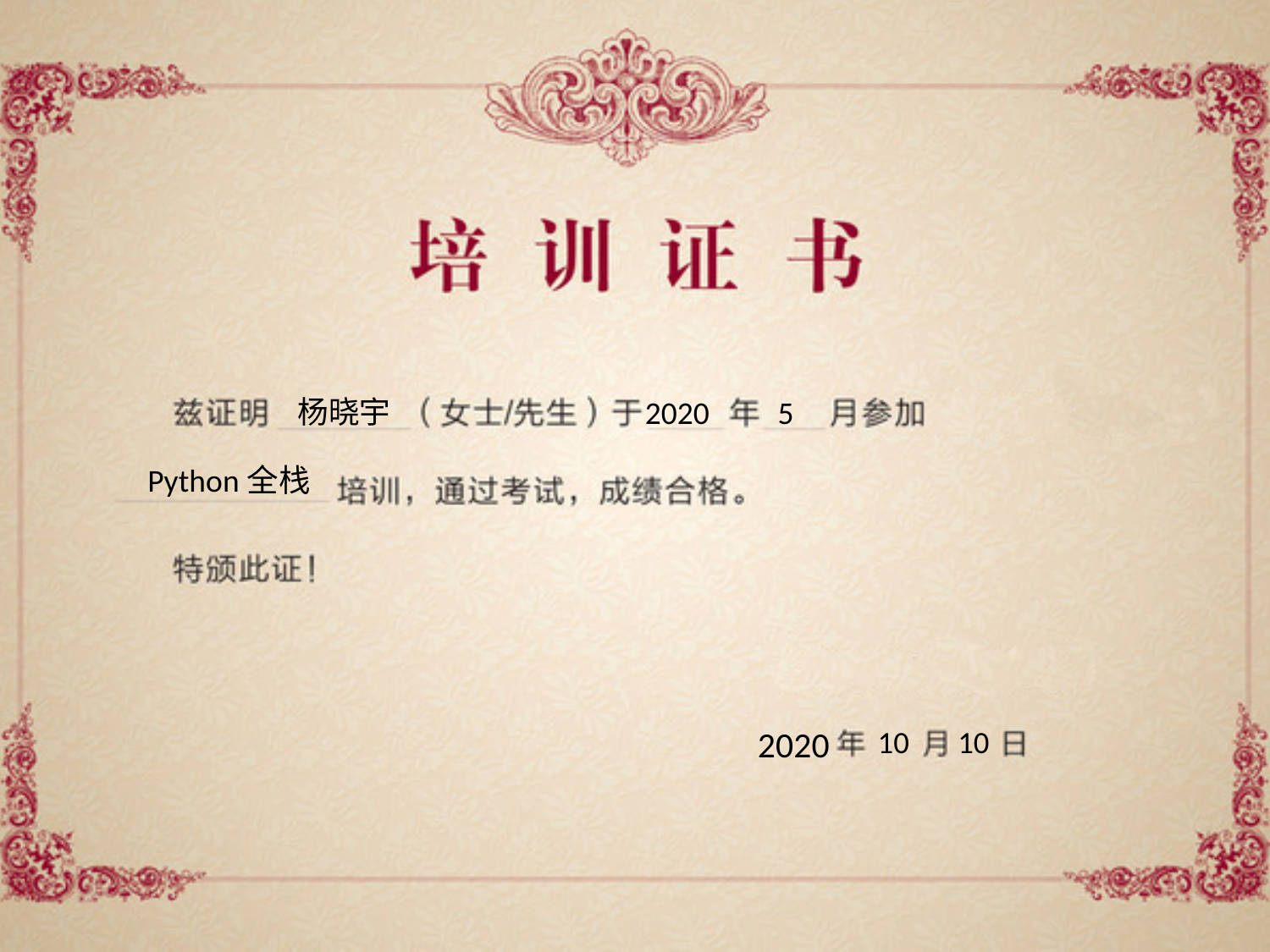

杨晓宇
2020
5
Python全栈
2020
10
10